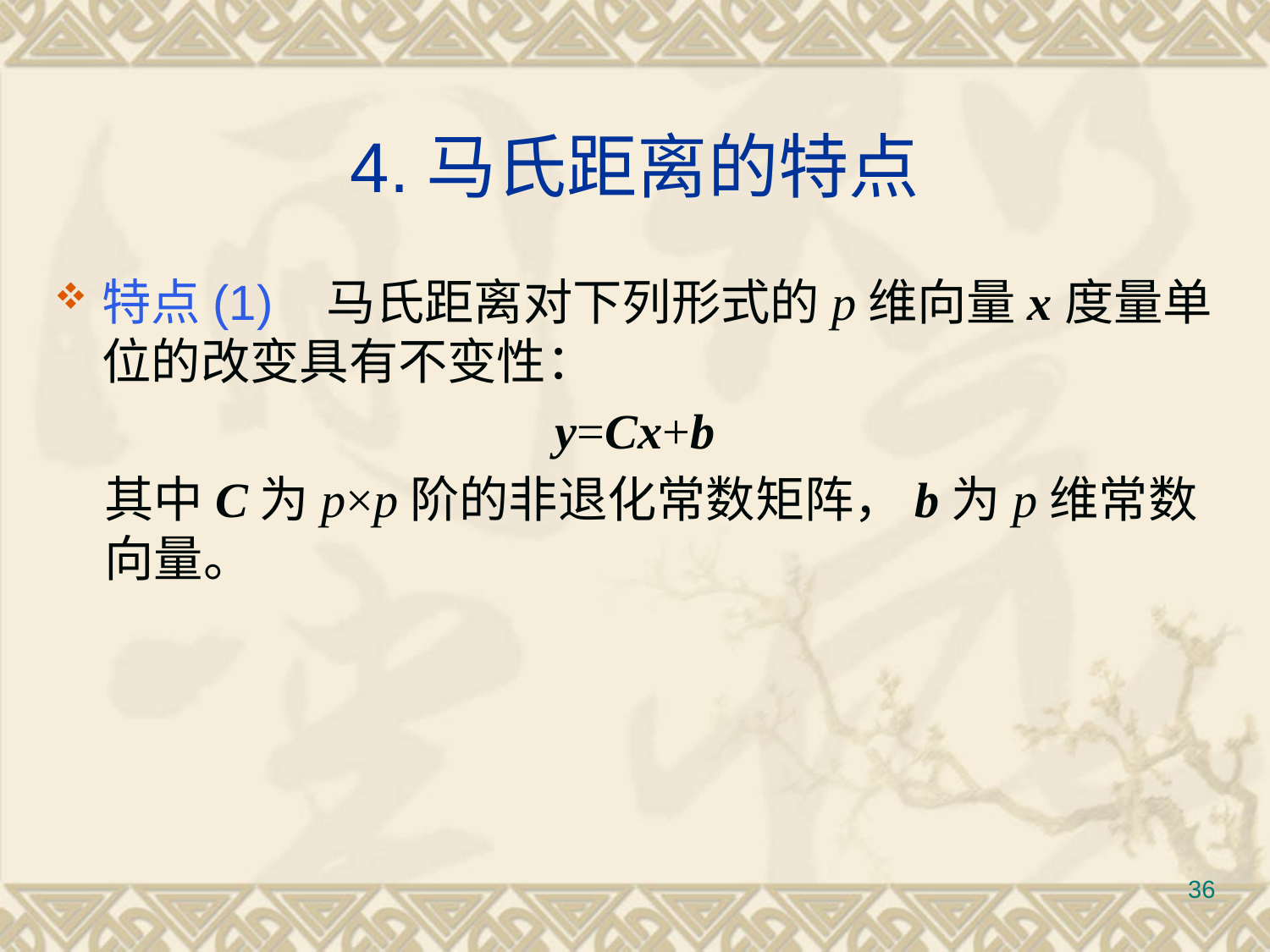

# 4.马氏距离的特点
特点(1)   马氏距离对下列形式的p维向量x度量单位的改变具有不变性：
y=Cx+b
其中C为p×p阶的非退化常数矩阵，b为p维常数向量。
36